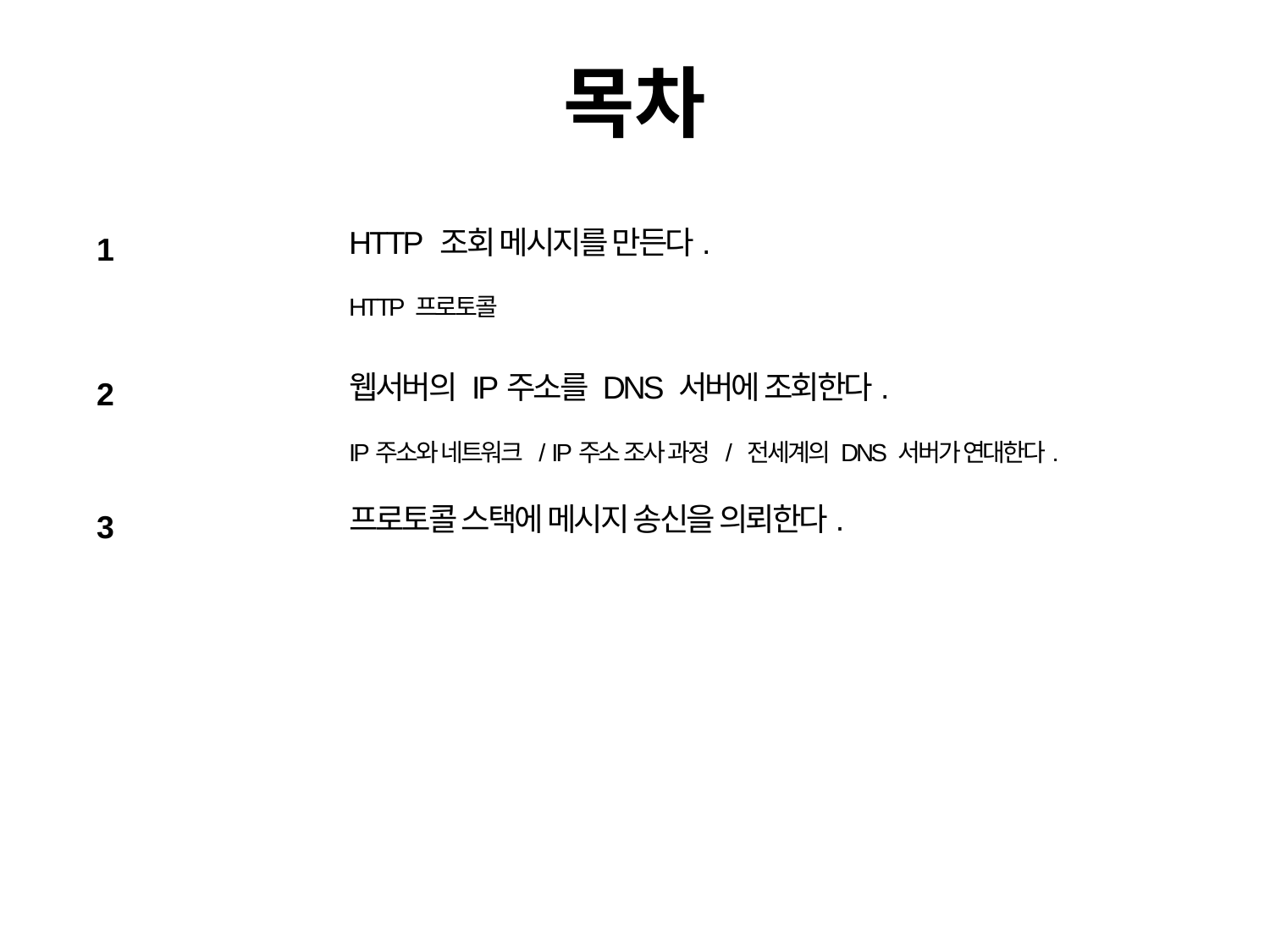

# 목차
HTTP 조회 메시지를 만든다.
HTTP 프로토콜
1
웹서버의 IP주소를 DNS 서버에 조회한다.
IP주소와 네트워크  /  IP주소 조사 과정  /  전세계의 DNS 서버가 연대한다.
2
프로토콜 스택에 메시지 송신을 의뢰한다.

3